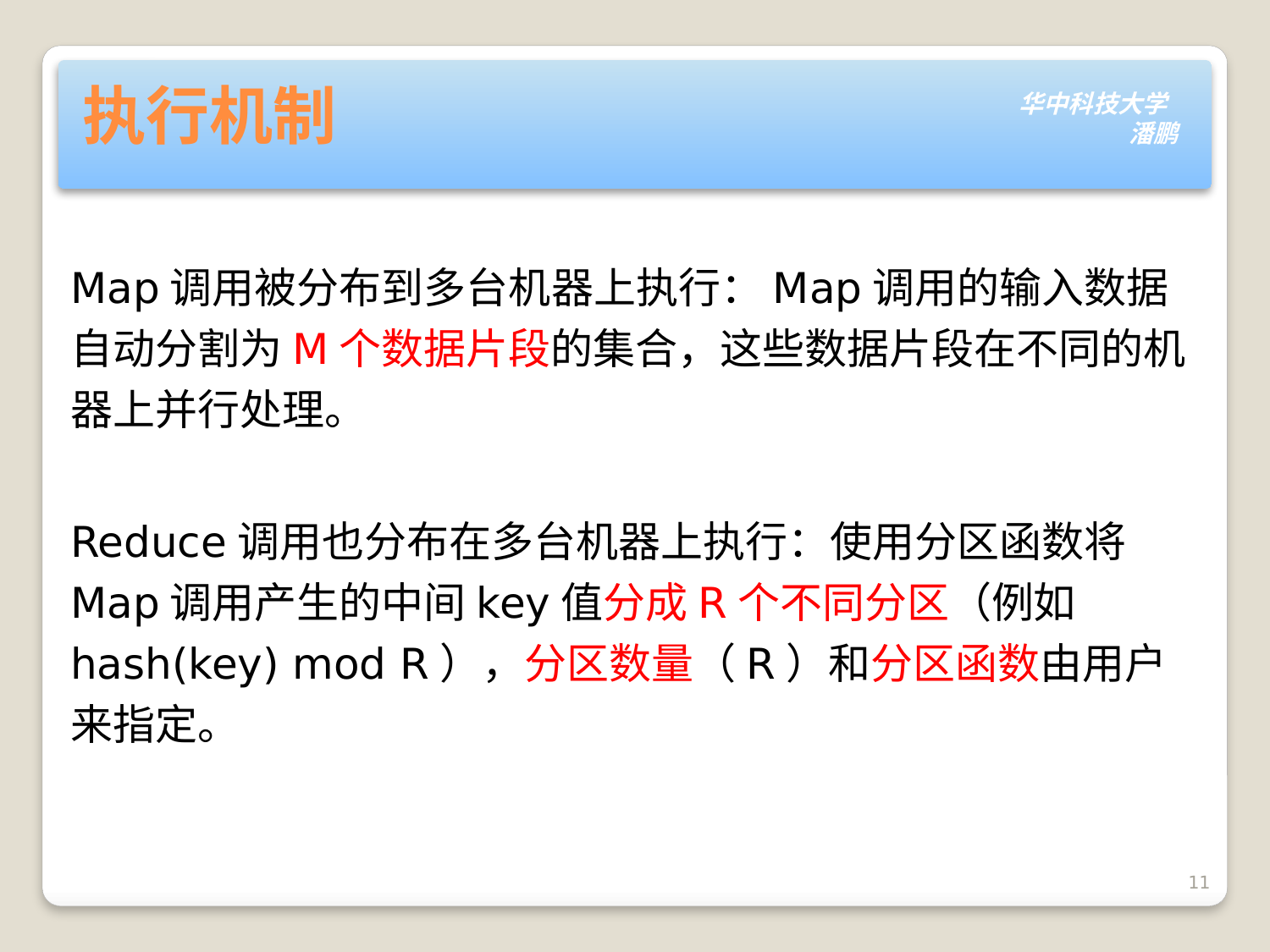

# 执行机制
Map调用被分布到多台机器上执行：Map调用的输入数据自动分割为M个数据片段的集合，这些数据片段在不同的机器上并行处理。

Reduce调用也分布在多台机器上执行：使用分区函数将Map调用产生的中间key值分成R个不同分区（例如hash(key) mod R），分区数量（R）和分区函数由用户来指定。
11